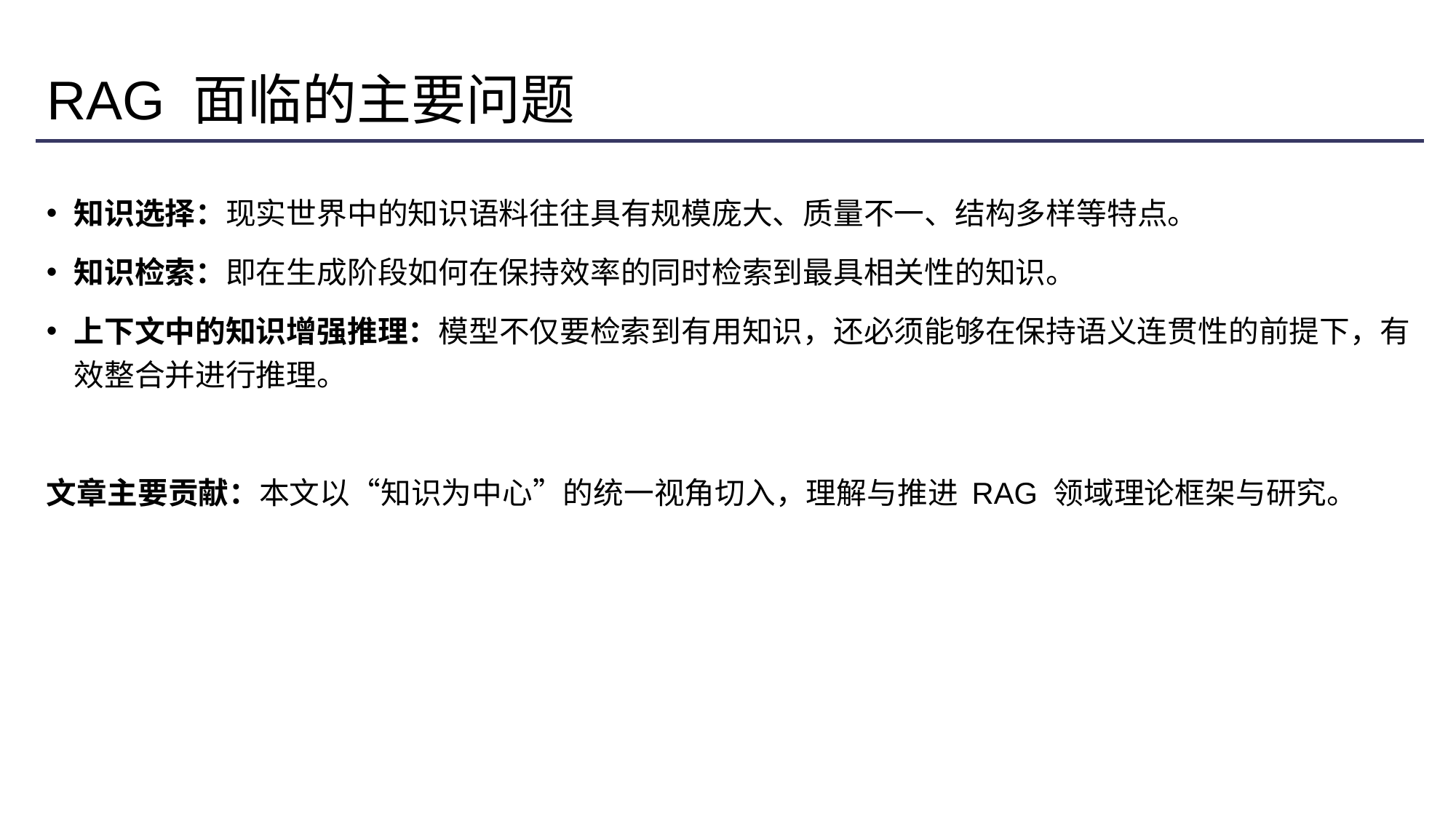

# RAG 面临的主要问题
知识选择：现实世界中的知识语料往往具有规模庞大、质量不一、结构多样等特点。
知识检索：即在生成阶段如何在保持效率的同时检索到最具相关性的知识。
上下文中的知识增强推理：模型不仅要检索到有用知识，还必须能够在保持语义连贯性的前提下，有效整合并进行推理。

文章主要贡献：本文以“知识为中心”的统一视角切入，理解与推进 RAG 领域理论框架与研究。
3